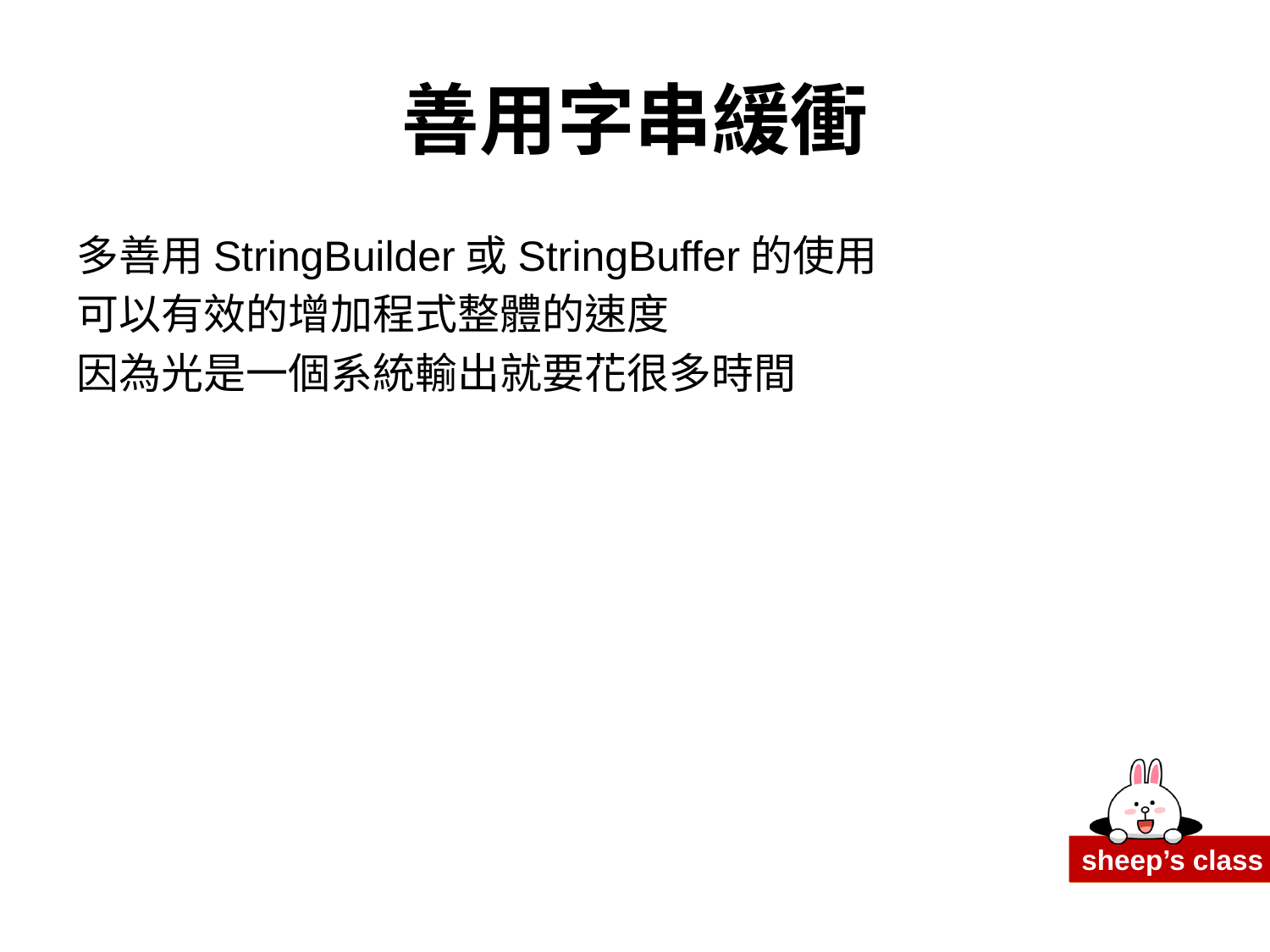

# 善用字串緩衝
多善用StringBuilder或StringBuffer的使用
可以有效的增加程式整體的速度
因為光是一個系統輸出就要花很多時間